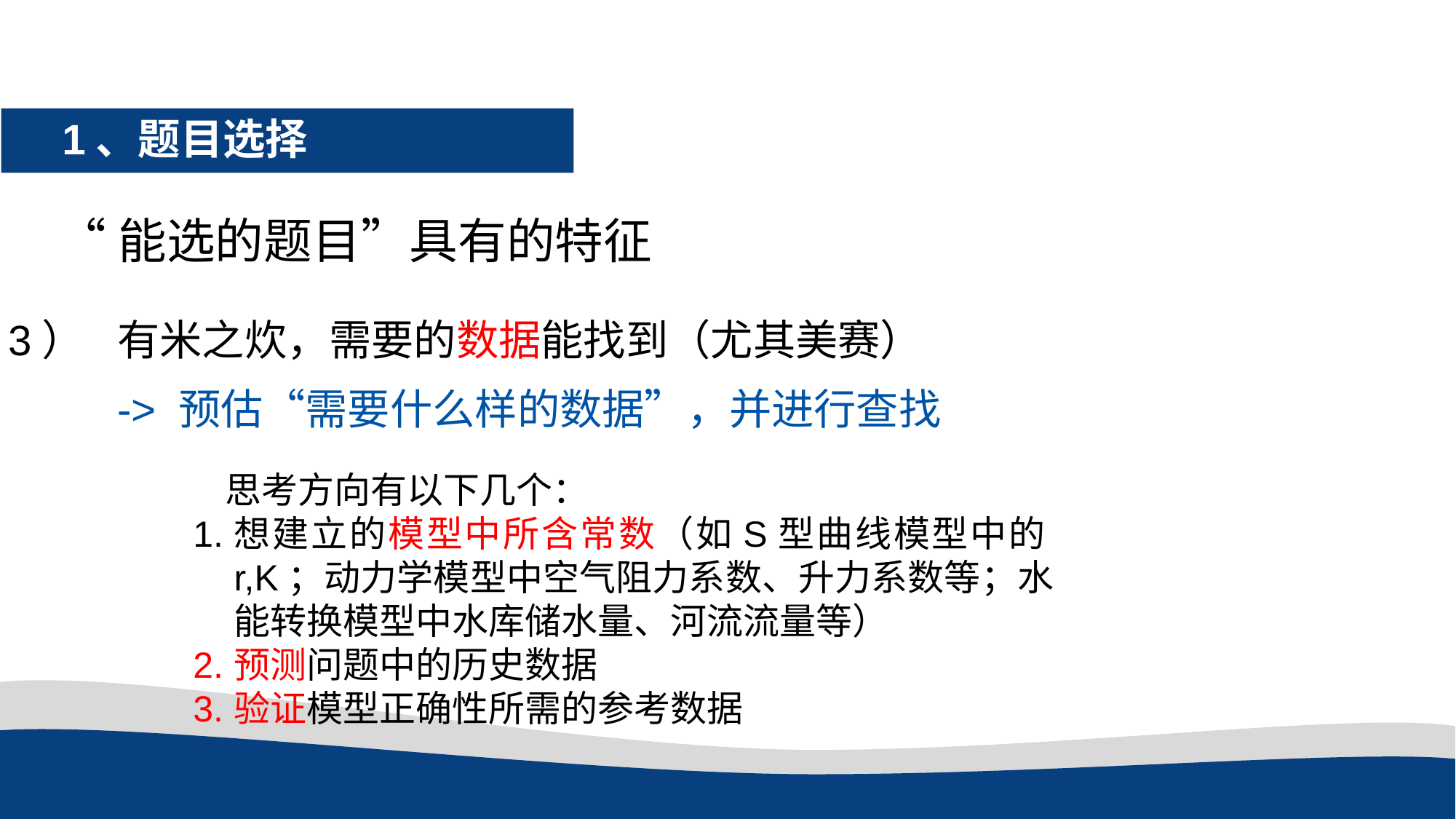

1、题目选择

“能选的题目”具有的特征
3）	有米之炊，需要的数据能找到（尤其美赛）
	-> 预估“需要什么样的数据”，并进行查找
思考方向有以下几个：
想建立的模型中所含常数（如S型曲线模型中的r,K；动力学模型中空气阻力系数、升力系数等；水能转换模型中水库储水量、河流流量等）
预测问题中的历史数据
验证模型正确性所需的参考数据